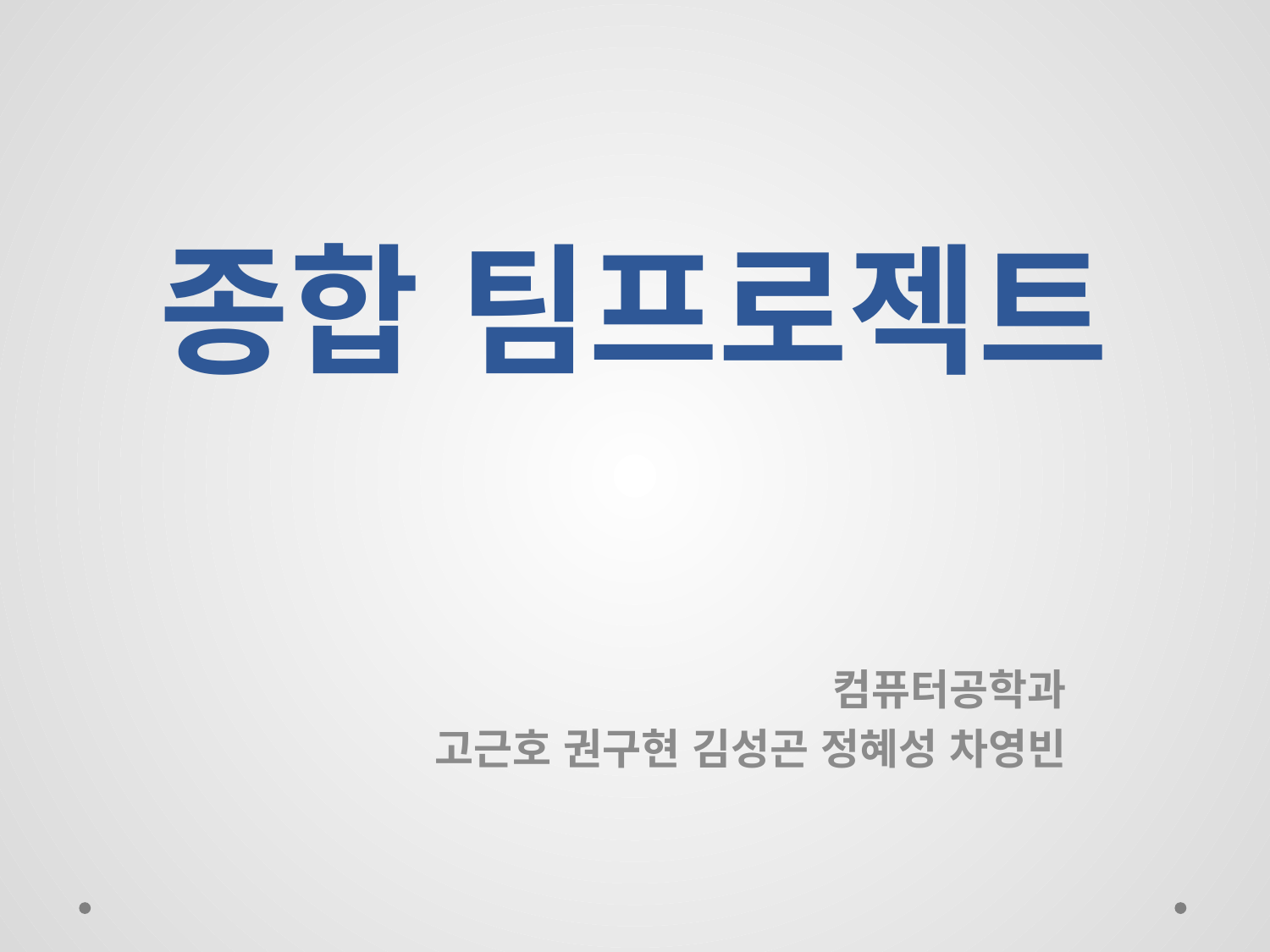

# 종합 팀프로젝트
컴퓨터공학과
고근호 권구현 김성곤 정혜성 차영빈